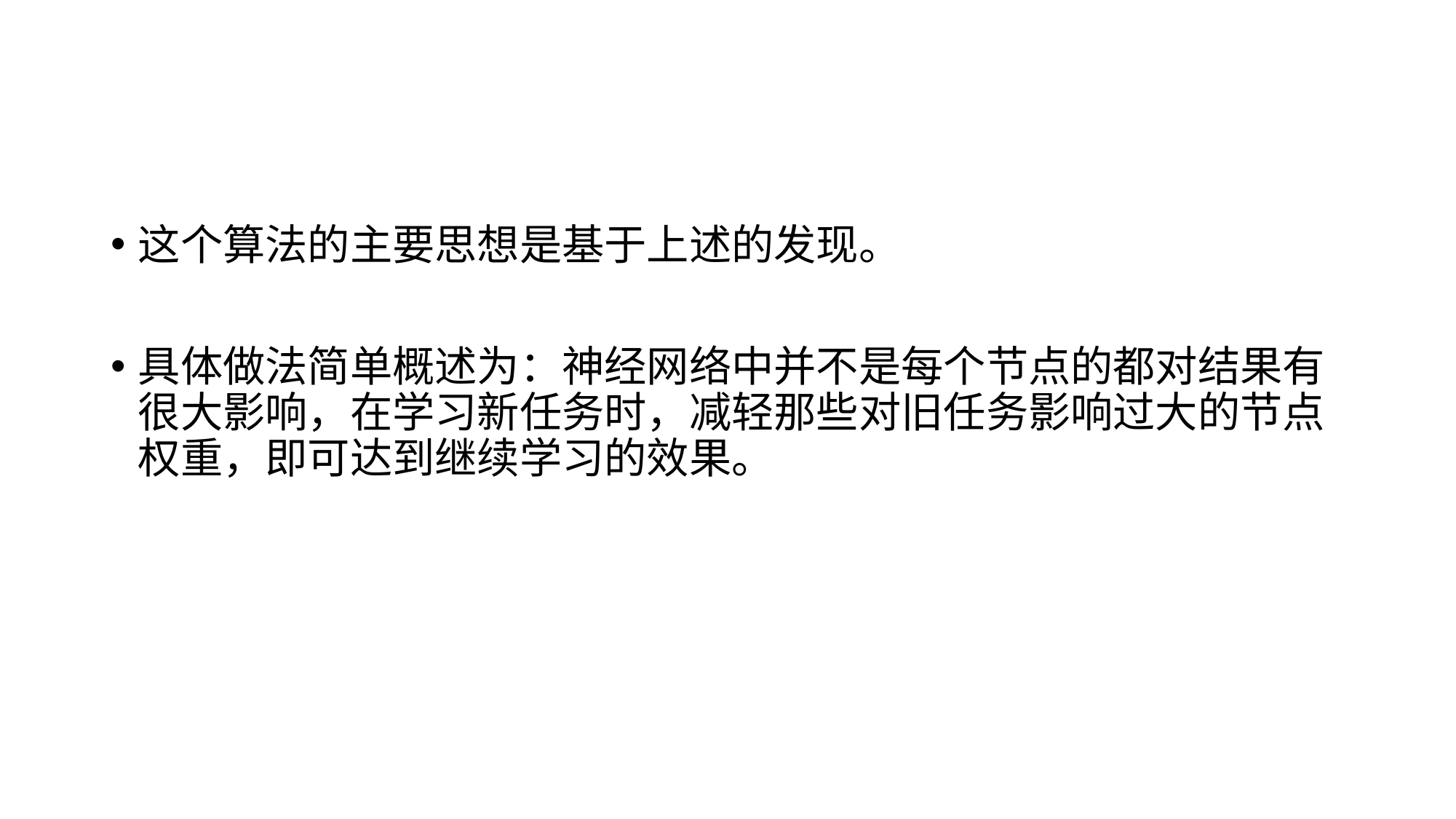

#
这个算法的主要思想是基于上述的发现。

具体做法简单概述为：神经网络中并不是每个节点的都对结果有很大影响，在学习新任务时，减轻那些对旧任务影响过大的节点权重，即可达到继续学习的效果。